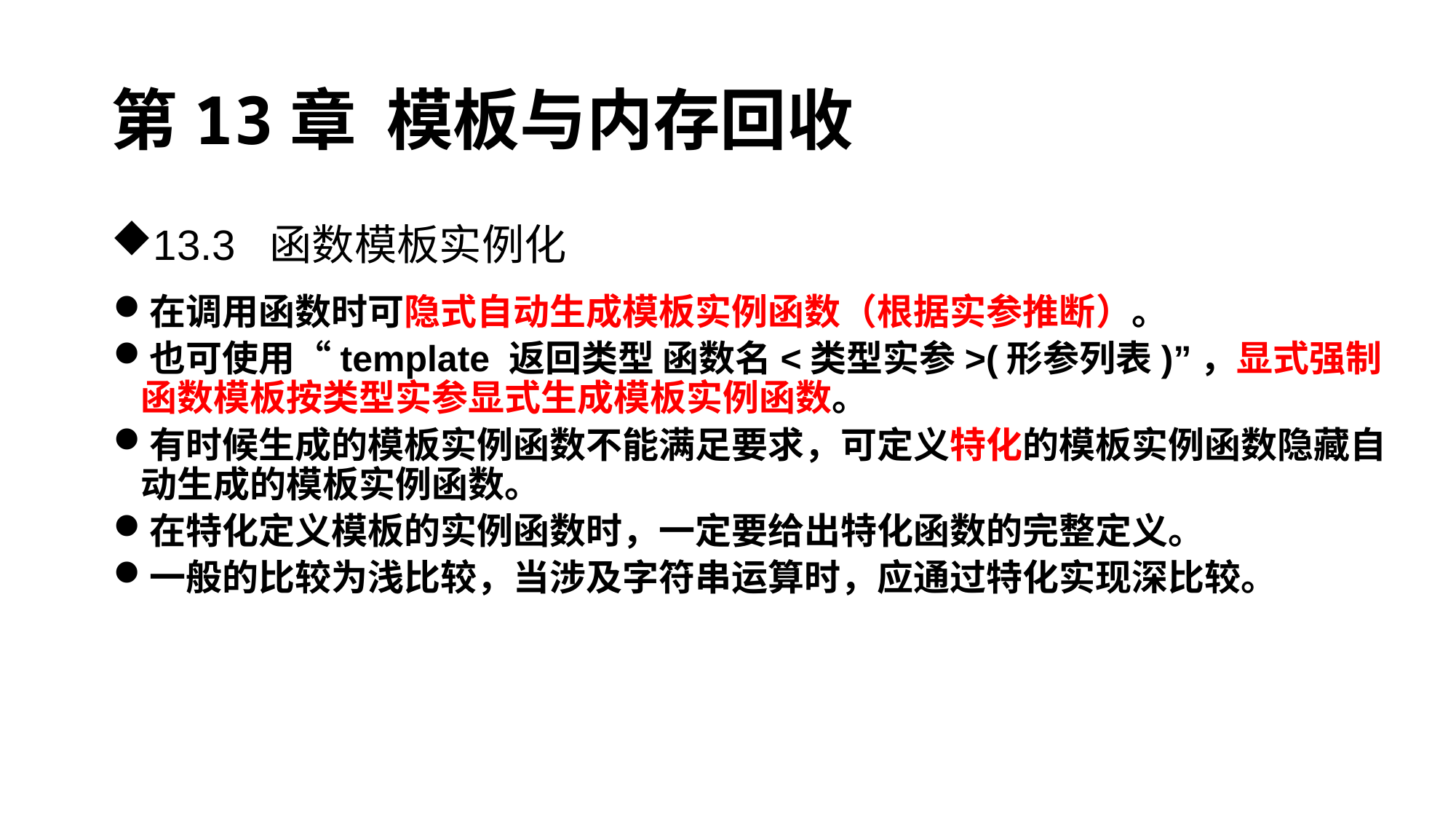

# 第13章  模板与内存回收
13.3  函数模板实例化
在调用函数时可隐式自动生成模板实例函数（根据实参推断）。
也可使用“template 返回类型 函数名<类型实参>(形参列表)”，显式强制函数模板按类型实参显式生成模板实例函数。
有时候生成的模板实例函数不能满足要求，可定义特化的模板实例函数隐藏自动生成的模板实例函数。
在特化定义模板的实例函数时，一定要给出特化函数的完整定义。
一般的比较为浅比较，当涉及字符串运算时，应通过特化实现深比较。